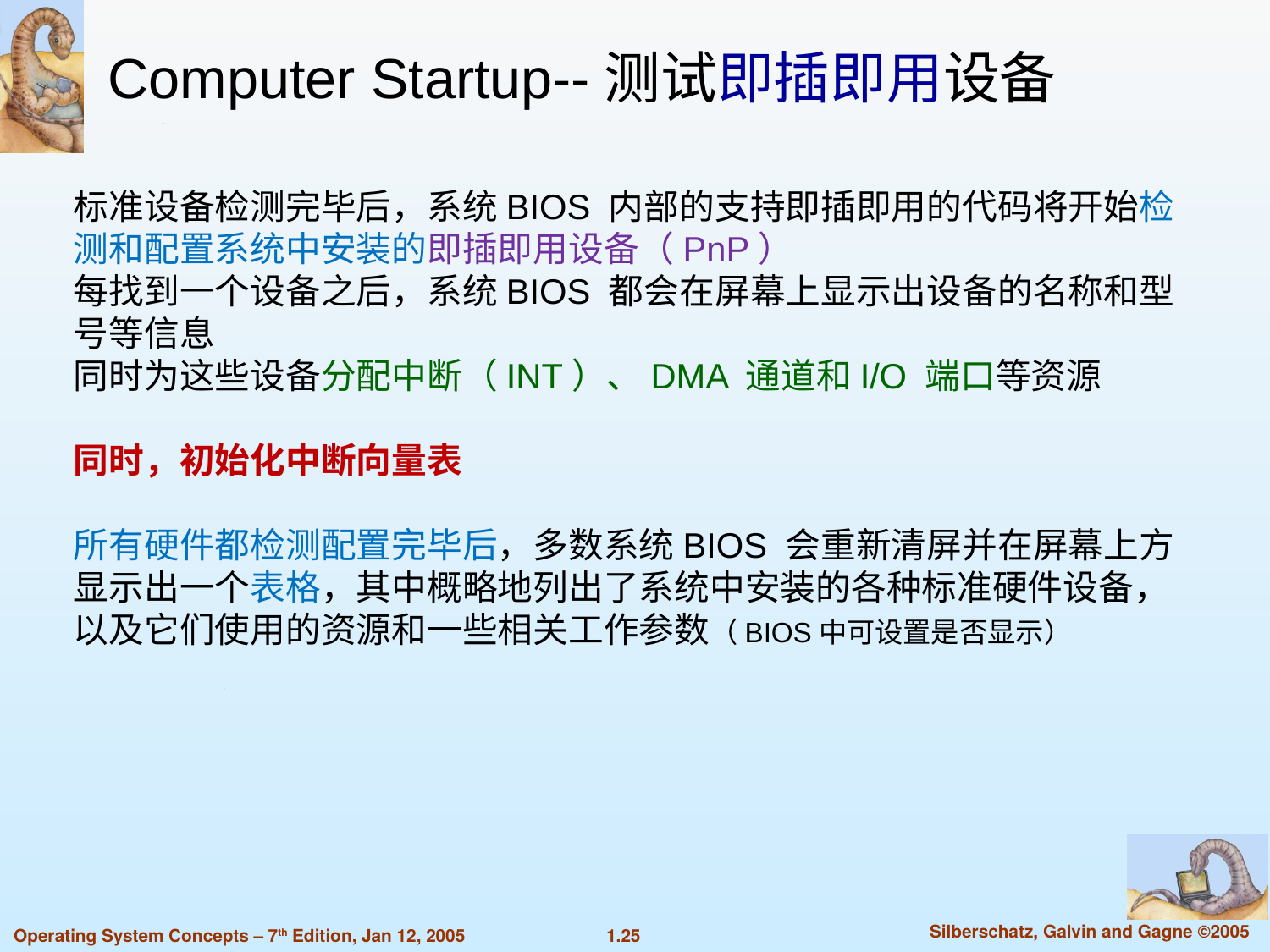

Computer Startup--测试即插即用设备
标准设备检测完毕后，系统BIOS 内部的支持即插即用的代码将开始检测和配置系统中安装的即插即用设备（PnP）
每找到一个设备之后，系统BIOS 都会在屏幕上显示出设备的名称和型号等信息
同时为这些设备分配中断（INT）、DMA 通道和I/O 端口等资源

同时，初始化中断向量表

所有硬件都检测配置完毕后，多数系统BIOS 会重新清屏并在屏幕上方显示出一个表格，其中概略地列出了系统中安装的各种标准硬件设备，以及它们使用的资源和一些相关工作参数（BIOS中可设置是否显示）